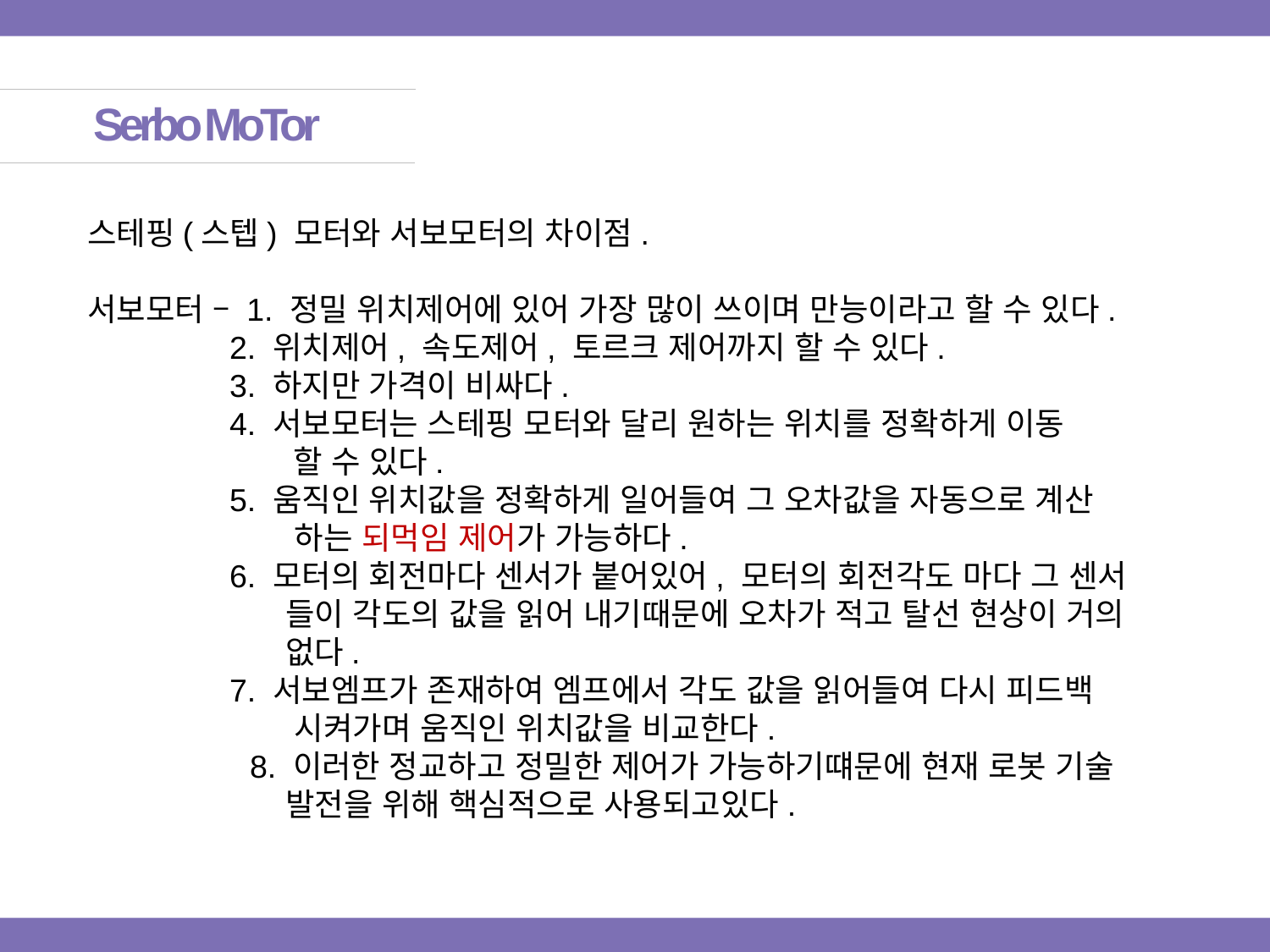

Serbo MoTor
스테핑(스텝) 모터와 서보모터의 차이점.

서보모터 – 1. 정밀 위치제어에 있어 가장 많이 쓰이며 만능이라고 할 수 있다.
                2. 위치제어, 속도제어, 토르크 제어까지 할 수 있다.
                3. 하지만 가격이 비싸다.
                4. 서보모터는 스테핑 모터와 달리 원하는 위치를 정확하게 이동
	        할 수 있다.
                5. 움직인 위치값을 정확하게 일어들여 그 오차값을 자동으로 계산      	         하는 되먹임 제어가 가능하다.
                6. 모터의 회전마다 센서가 붙어있어, 모터의 회전각도 마다 그 센서	        들이 각도의 값을 읽어 내기때문에 오차가 적고 탈선 현상이 거의	        없다.
                7. 서보엠프가 존재하여 엠프에서 각도 값을 읽어들여 다시 피드백 		         시켜가며 움직인 위치값을 비교한다.
	    8. 이러한 정교하고 정밀한 제어가 가능하기떄문에 현재 로봇 기술	        발전을 위해 핵심적으로 사용되고있다.